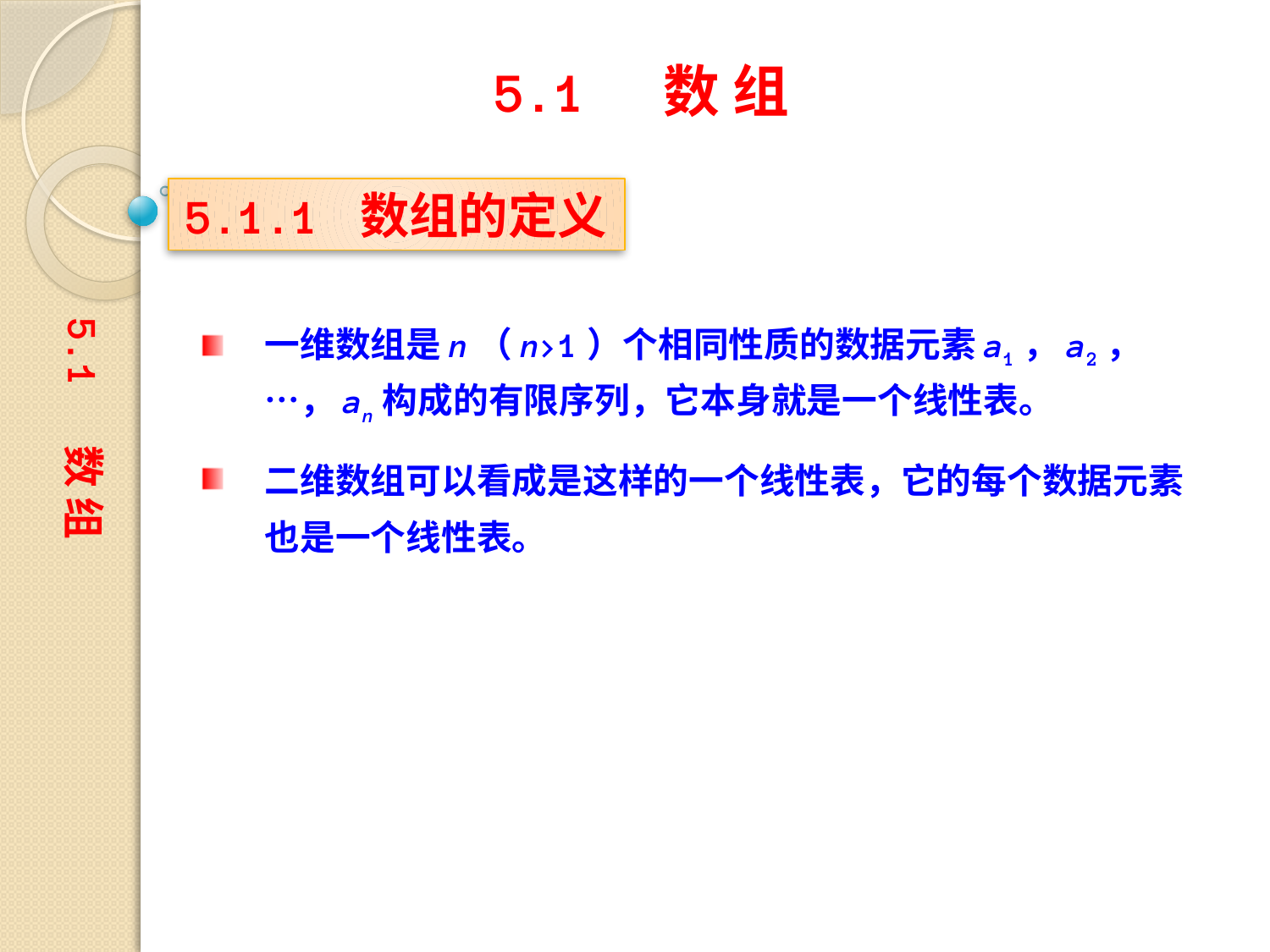

5.1  数 组
5.1.1 数组的定义
5.1  数 组
一维数组是n（n>1）个相同性质的数据元素a1，a2，…，an构成的有限序列，它本身就是一个线性表。
二维数组可以看成是这样的一个线性表，它的每个数据元素也是一个线性表。